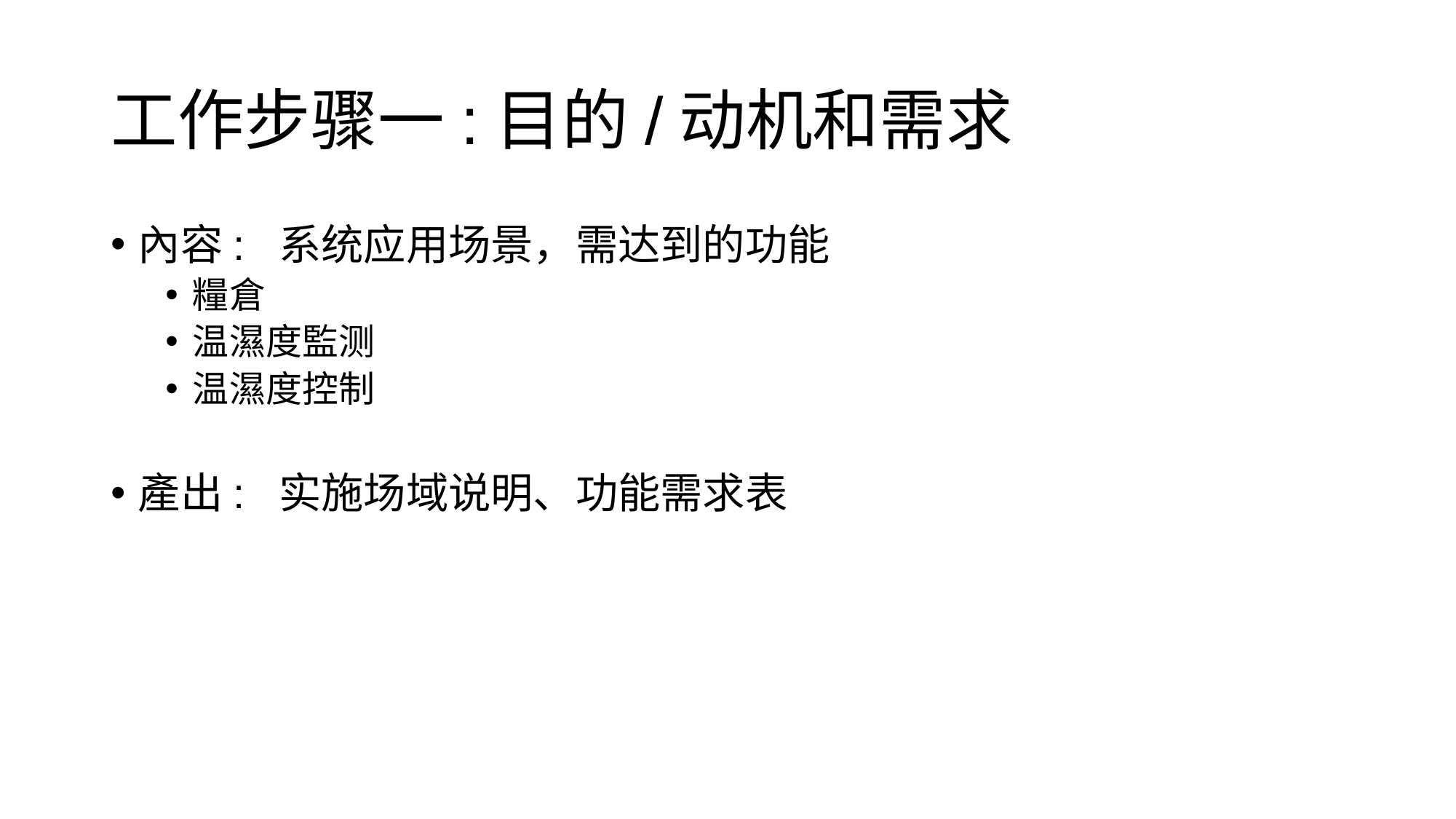

# 工作步骤一:目的/动机和需求
內容:  系统应用场景，需达到的功能
糧倉
温濕度監测
温濕度控制

產出:  实施场域说明、功能需求表